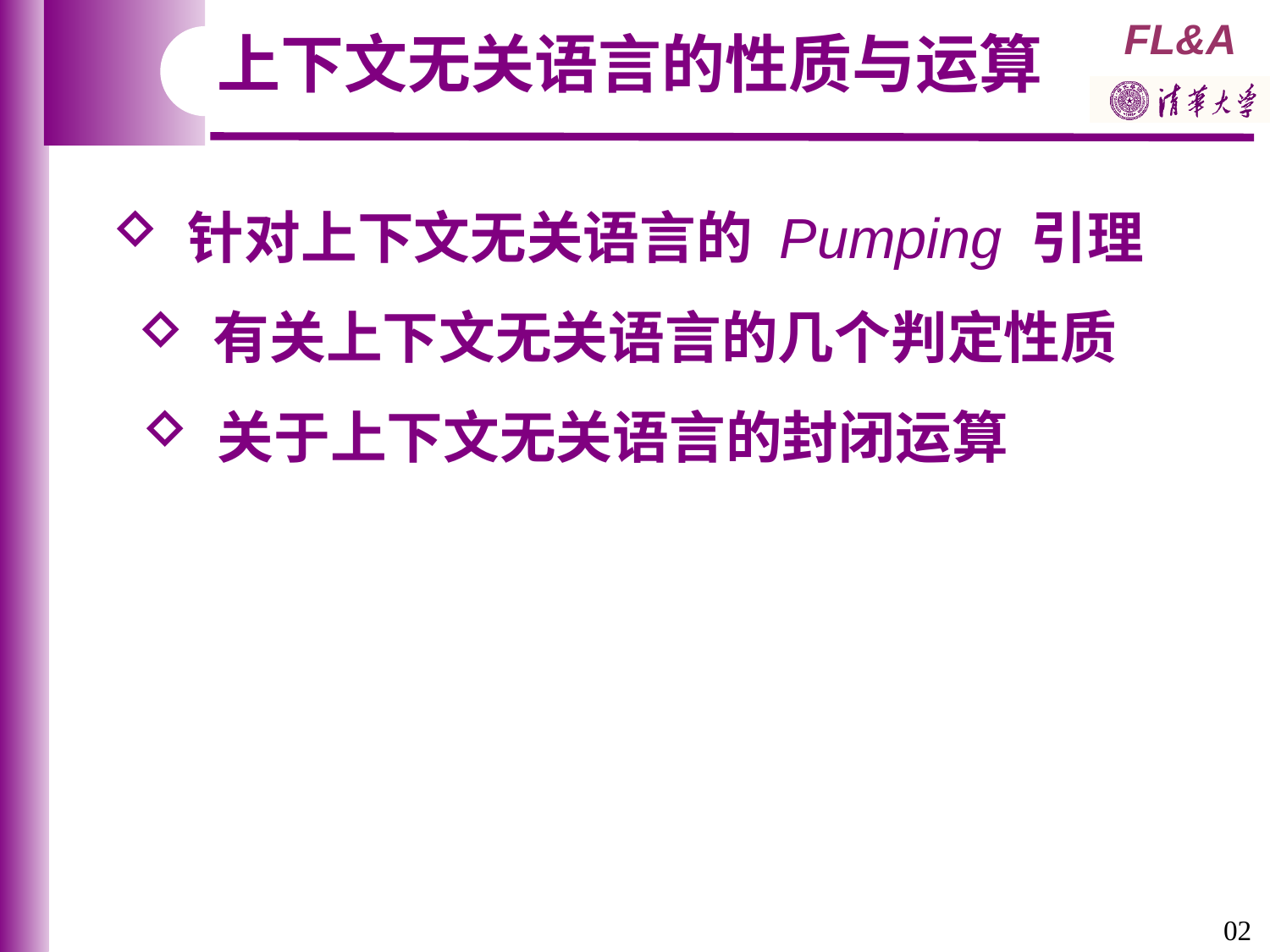

上下文无关语言的性质与运算
 针对上下文无关语言的 Pumping 引理
 有关上下文无关语言的几个判定性质
 关于上下文无关语言的封闭运算
02